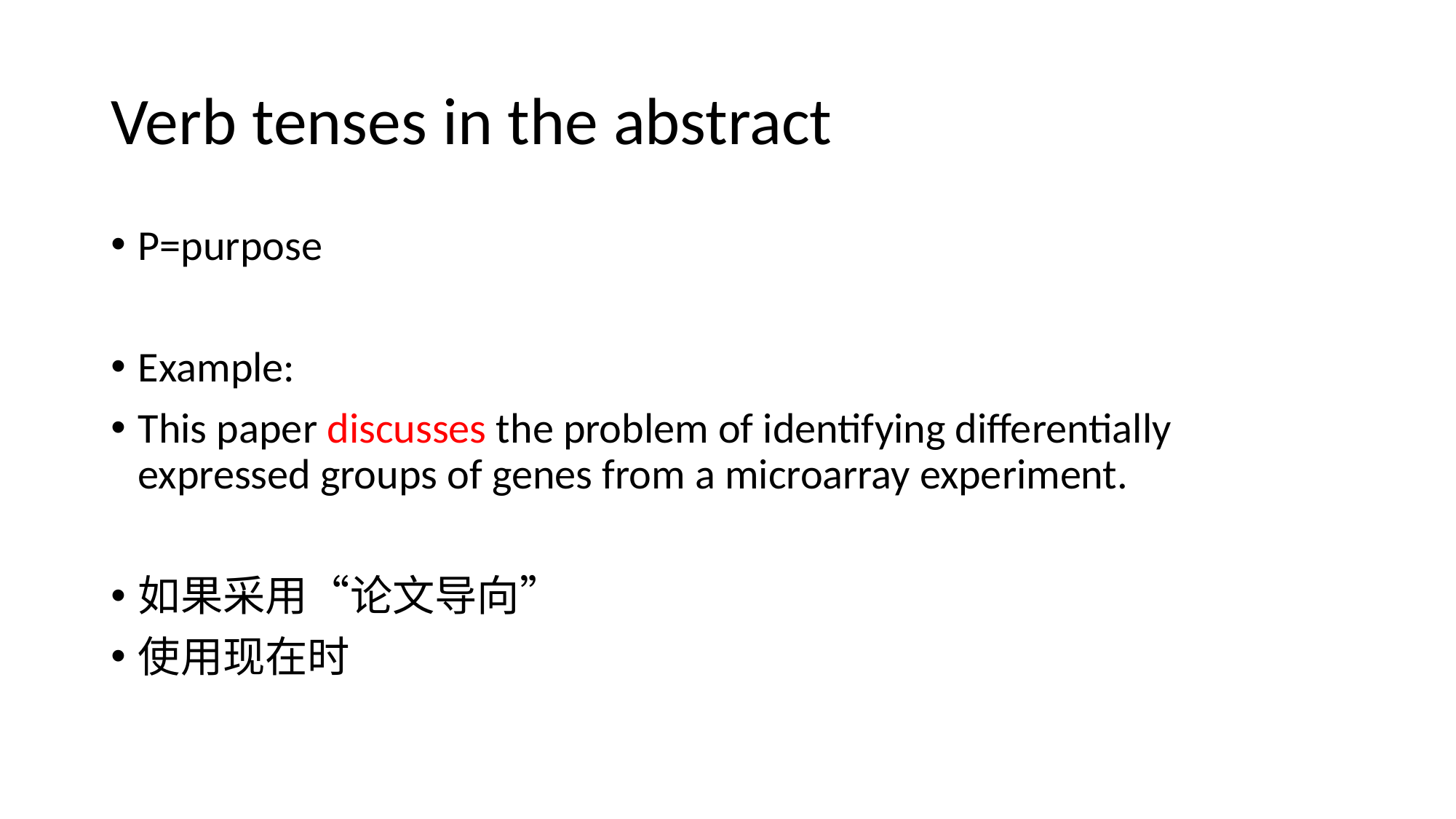

# Verb tenses in the abstract
P=purpose

Example:
This paper discusses the problem of identifying differentially expressed groups of genes from a microarray experiment.

如果采用“论文导向”
使用现在时